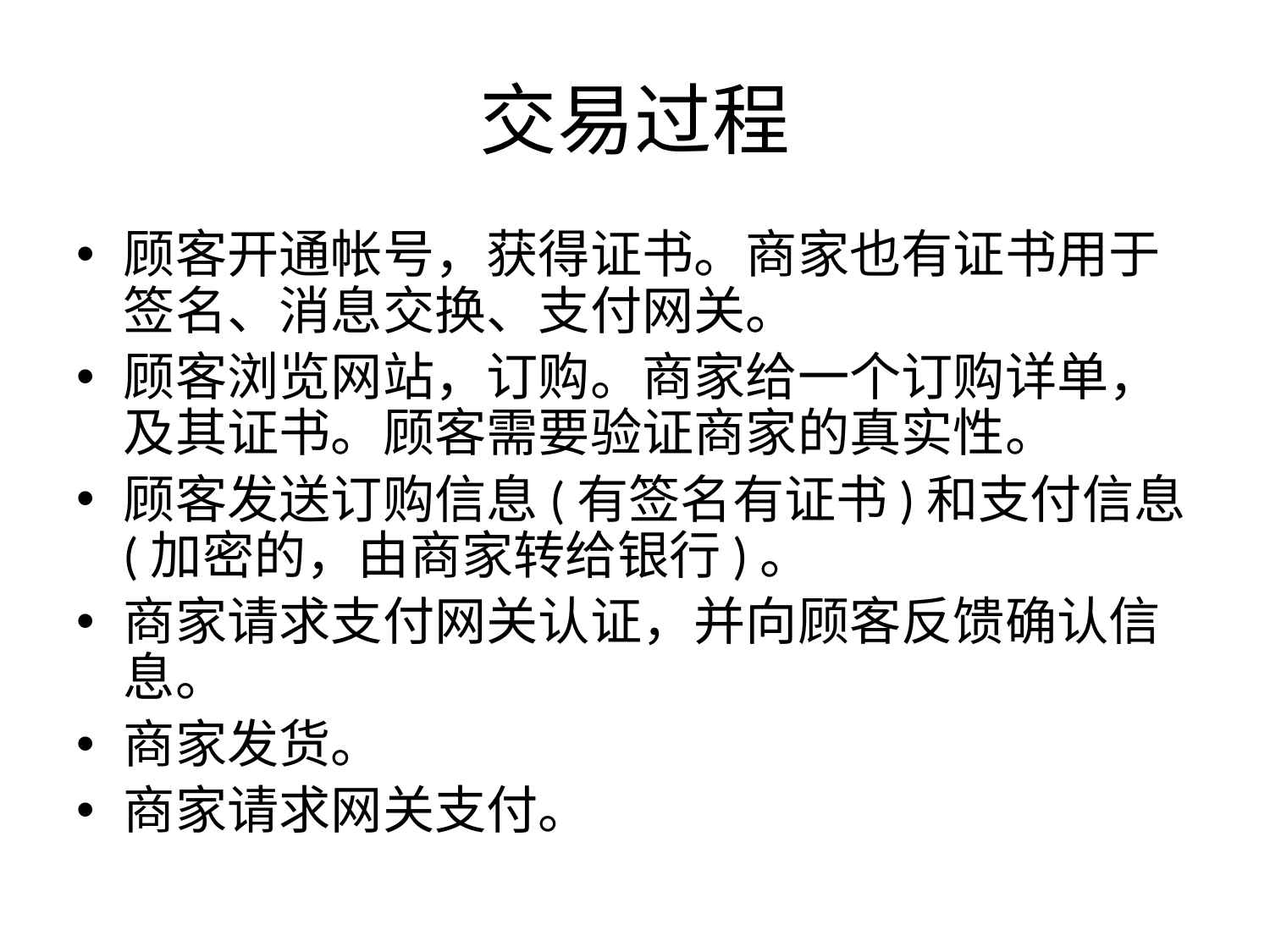

# 交易过程
顾客开通帐号，获得证书。商家也有证书用于签名、消息交换、支付网关。
顾客浏览网站，订购。商家给一个订购详单，及其证书。顾客需要验证商家的真实性。
顾客发送订购信息(有签名有证书)和支付信息 (加密的，由商家转给银行)。
商家请求支付网关认证，并向顾客反馈确认信息。
商家发货。
商家请求网关支付。